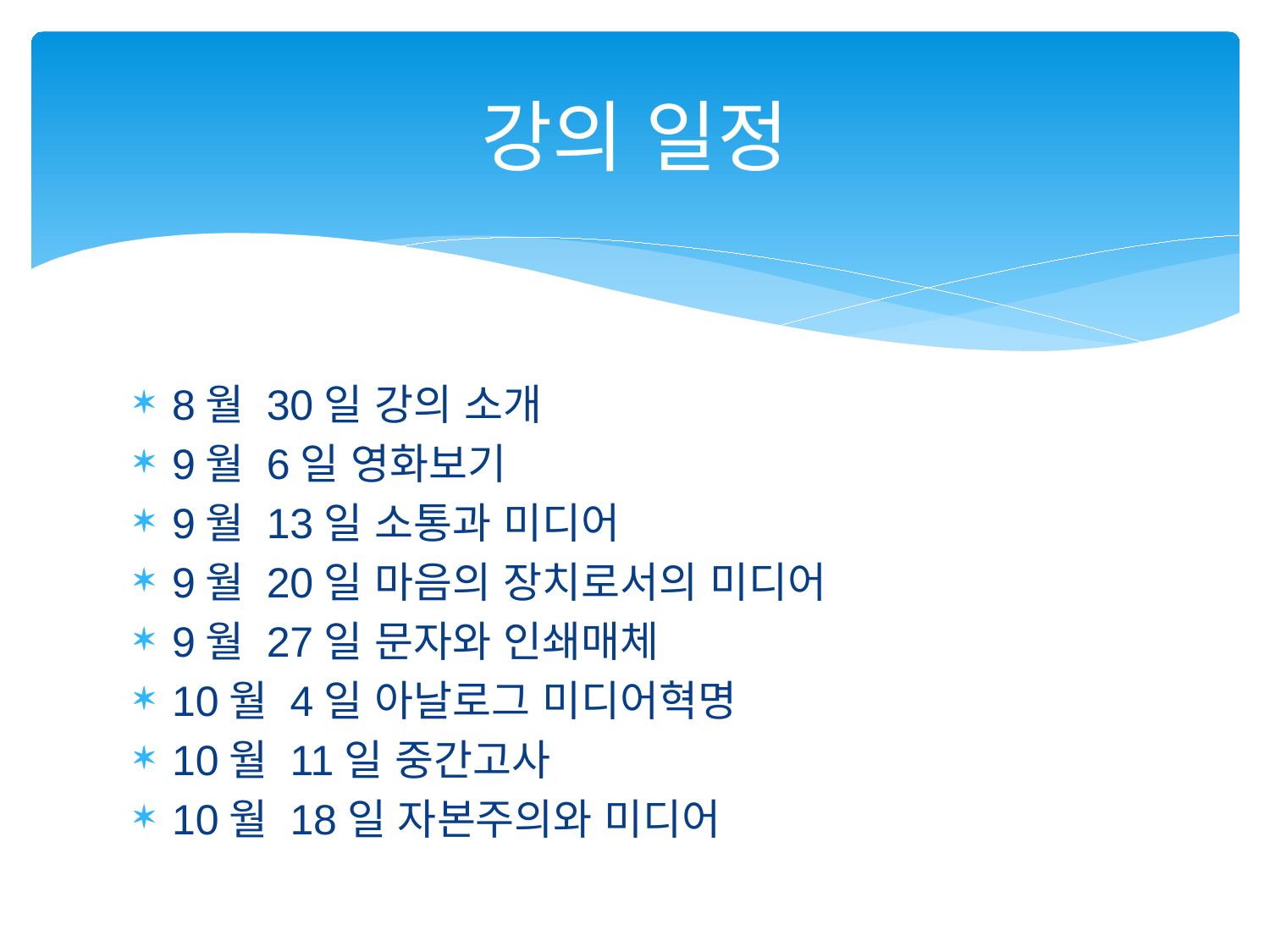

# 강의 일정
8월 30일 강의 소개
9월 6일 영화보기
9월 13일 소통과 미디어
9월 20일 마음의 장치로서의 미디어
9월 27일 문자와 인쇄매체
10월 4일 아날로그 미디어혁명
10월 11일 중간고사
10월 18일 자본주의와 미디어